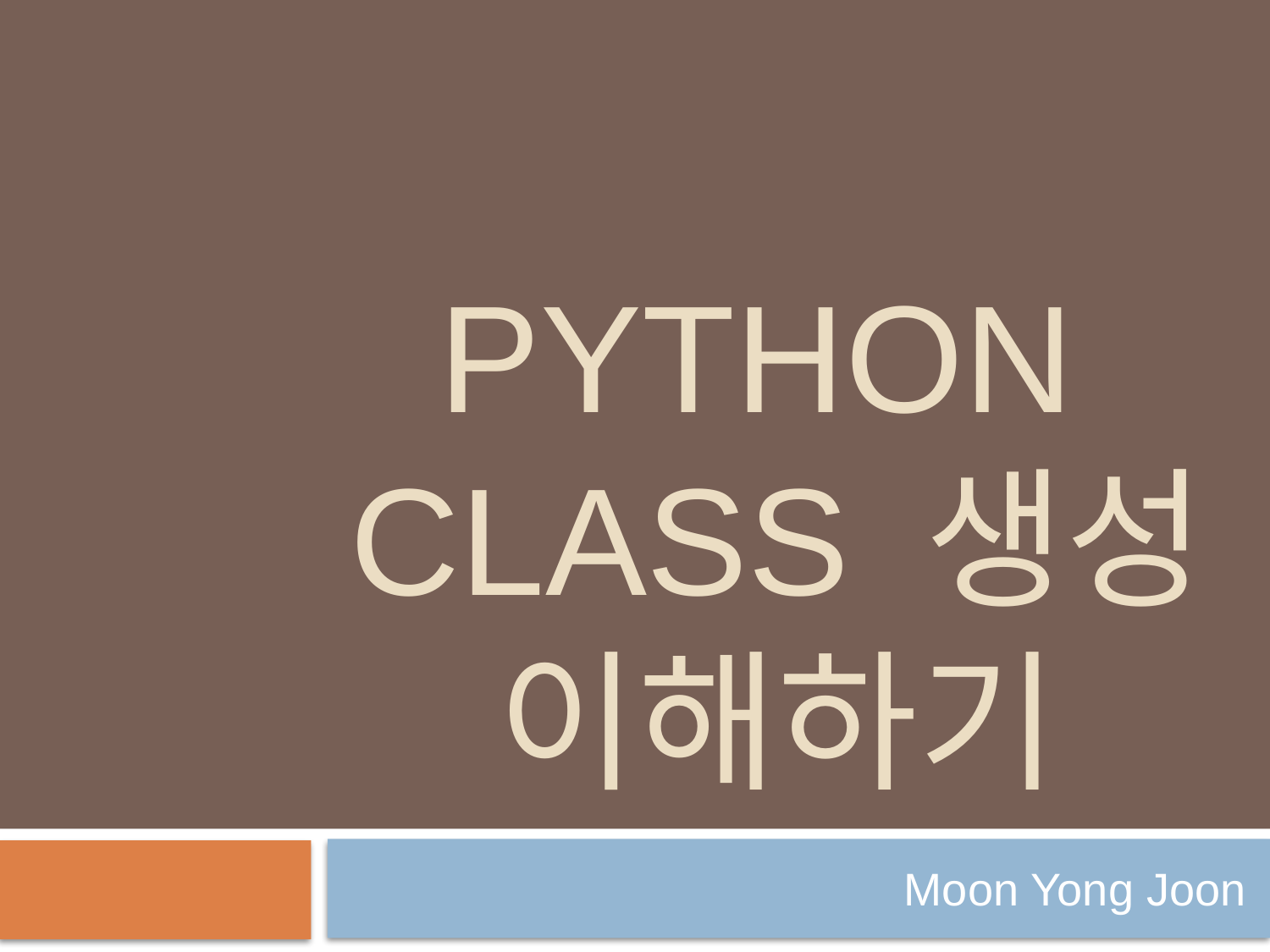

# Python class 생성 이해하기
Moon Yong Joon